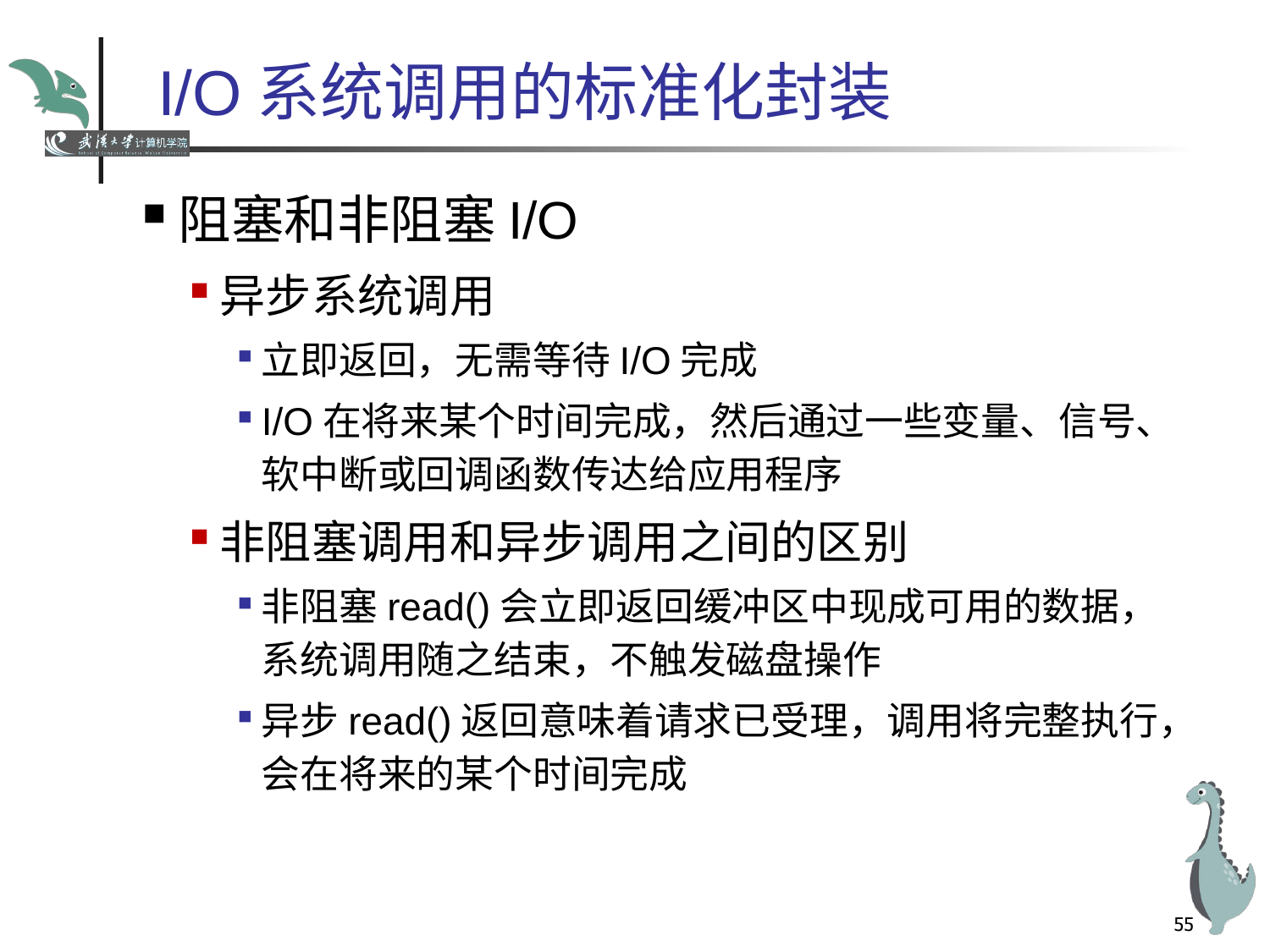

# I/O系统调用的标准化封装
阻塞和非阻塞I/O
异步系统调用
立即返回，无需等待I/O完成
I/O在将来某个时间完成，然后通过一些变量、信号、软中断或回调函数传达给应用程序
非阻塞调用和异步调用之间的区别
非阻塞read()会立即返回缓冲区中现成可用的数据，系统调用随之结束，不触发磁盘操作
异步read()返回意味着请求已受理，调用将完整执行，会在将来的某个时间完成
55